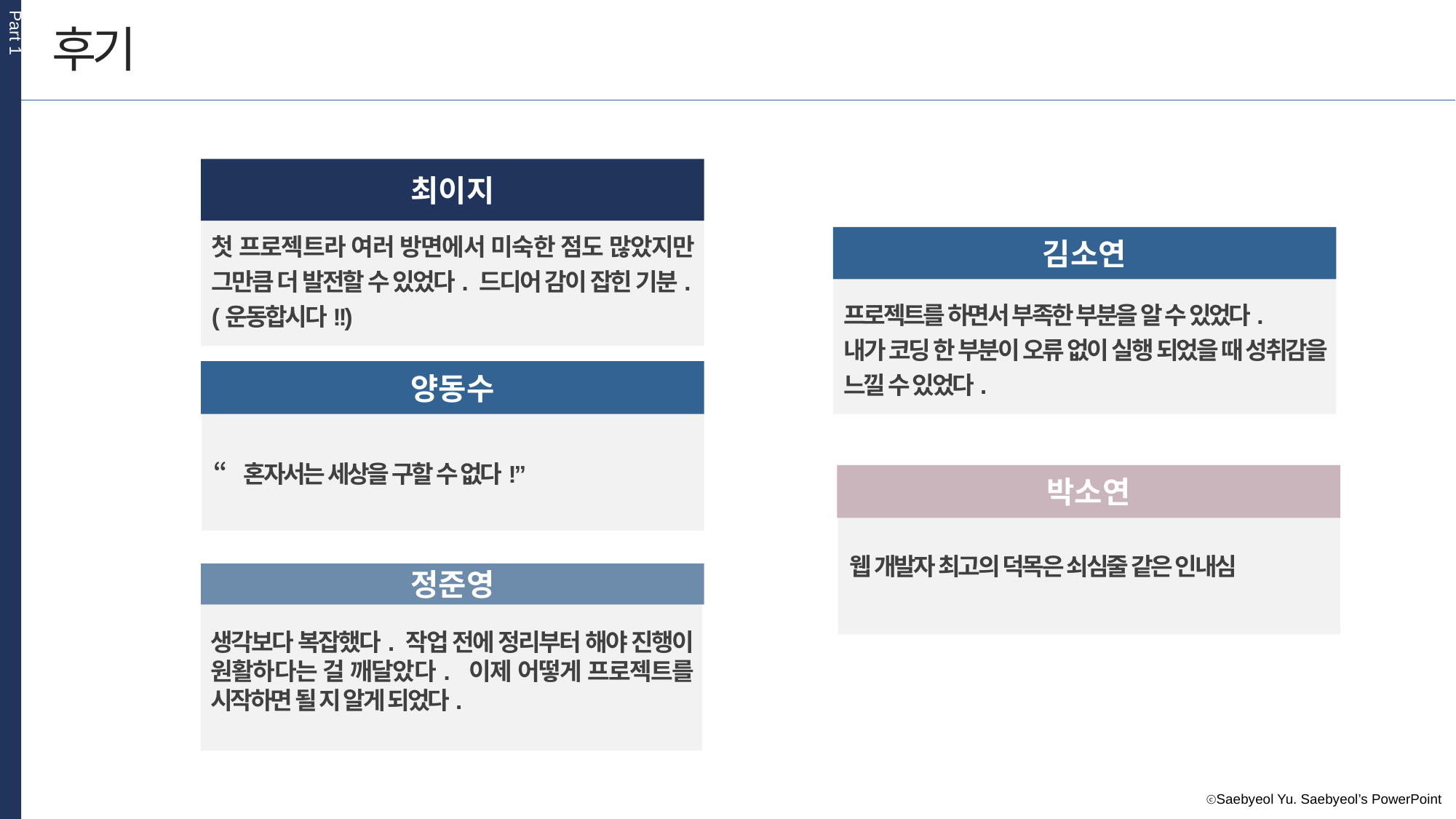

Part 1
후기
최이지

첫 프로젝트라 여러 방면에서 미숙한 점도 많았지만 그만큼 더 발전할 수 있었다. 드디어 감이 잡힌 기분.  (운동합시다!!)
김소연

프로젝트를 하면서 부족한 부분을 알 수 있었다.
내가 코딩 한 부분이 오류 없이 실행 되었을 때 성취감을 느낄 수 있었다.
양동수

“혼자서는 세상을 구할 수 없다!”
박소연

웹 개발자 최고의 덕목은 쇠심줄 같은 인내심

정준영
생각보다 복잡했다. 작업 전에 정리부터 해야 진행이 원활하다는 걸 깨달았다.  이제 어떻게 프로젝트를 시작하면 될 지 알게 되었다.